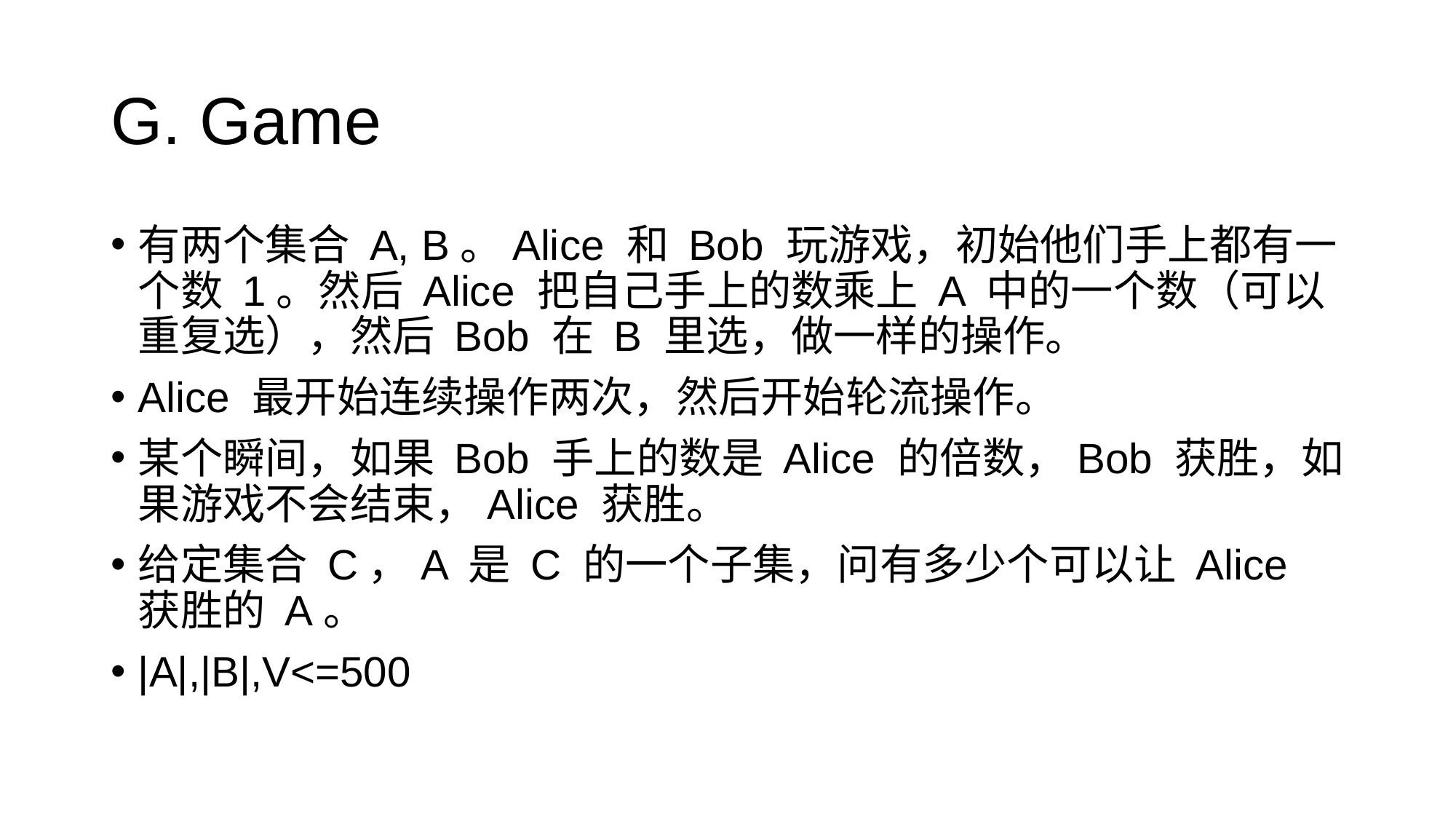

# G. Game
有两个集合 A, B。Alice 和 Bob 玩游戏，初始他们手上都有一个数 1。然后 Alice 把自己手上的数乘上 A 中的一个数（可以重复选），然后 Bob 在 B 里选，做一样的操作。
Alice 最开始连续操作两次，然后开始轮流操作。
某个瞬间，如果 Bob 手上的数是 Alice 的倍数，Bob 获胜，如果游戏不会结束，Alice 获胜。
给定集合 C，A 是 C 的一个子集，问有多少个可以让 Alice 获胜的 A。
|A|,|B|,V<=500